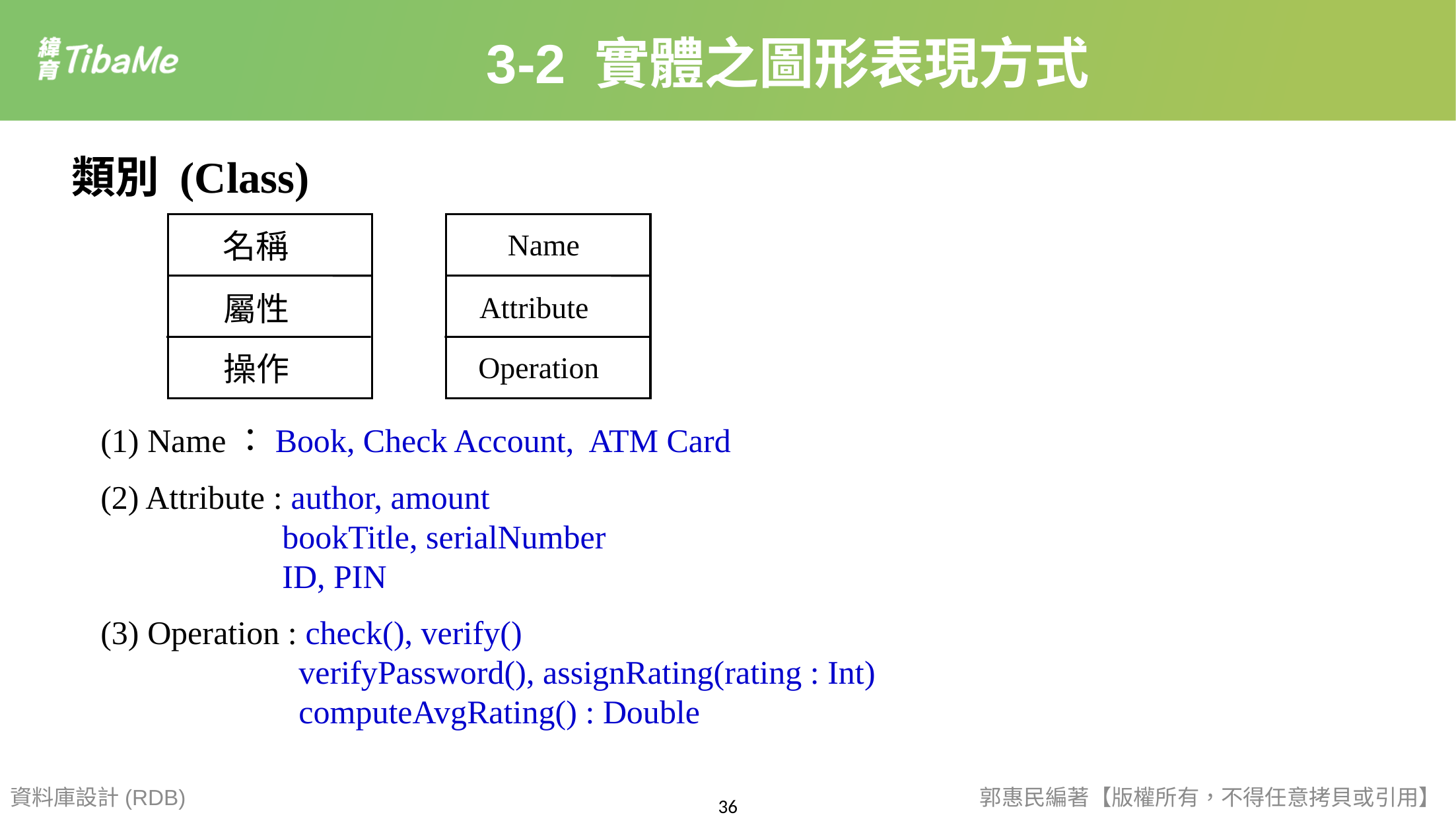

3-2 實體之圖形表現方式

類別 (Class)

名稱
Name

屬性
Attribute

操作
Operation
(1) Name：Book, Check Account,  ATM Card
(2) Attribute : author, amount
	          bookTitle, serialNumber
      	          ID, PIN
(3) Operation : check(), verify()
	            verifyPassword(), assignRating(rating : Int)
	            computeAvgRating() : Double
資料庫設計(RDB)
郭惠民編著【版權所有，不得任意拷貝或引用】